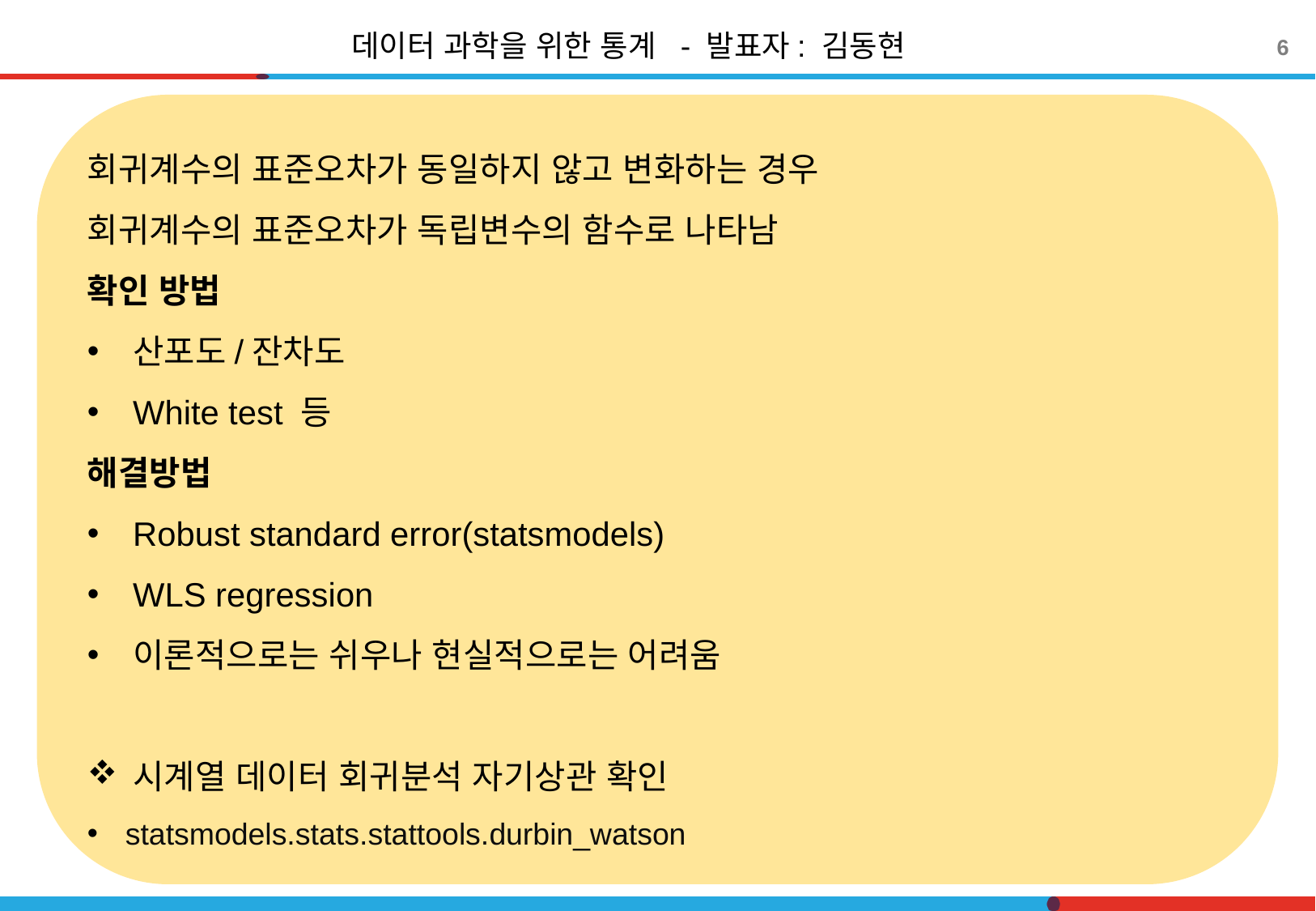

데이터 과학을 위한 통계  - 발표자: 김동현
6
회귀계수의 표준오차가 동일하지 않고 변화하는 경우
회귀계수의 표준오차가 독립변수의 함수로 나타남
확인 방법
산포도/잔차도
White test 등
해결방법
Robust standard error(statsmodels)
WLS regression
이론적으로는 쉬우나 현실적으로는 어려움

시계열 데이터 회귀분석 자기상관 확인
statsmodels.stats.stattools.durbin_watson